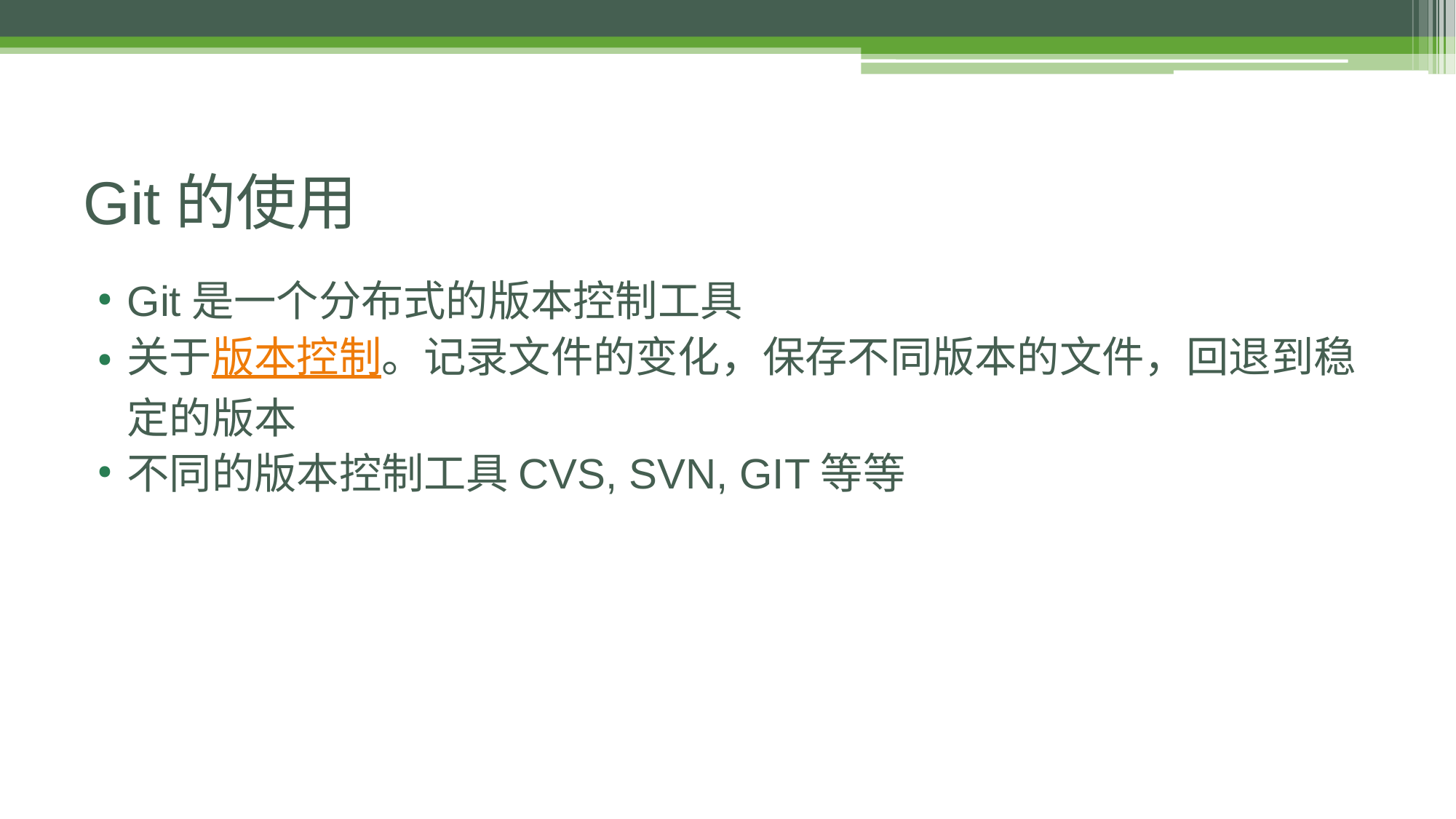

# Git的使用
Git是一个分布式的版本控制工具
关于版本控制。记录文件的变化，保存不同版本的文件，回退到稳定的版本
不同的版本控制工具CVS, SVN, GIT等等